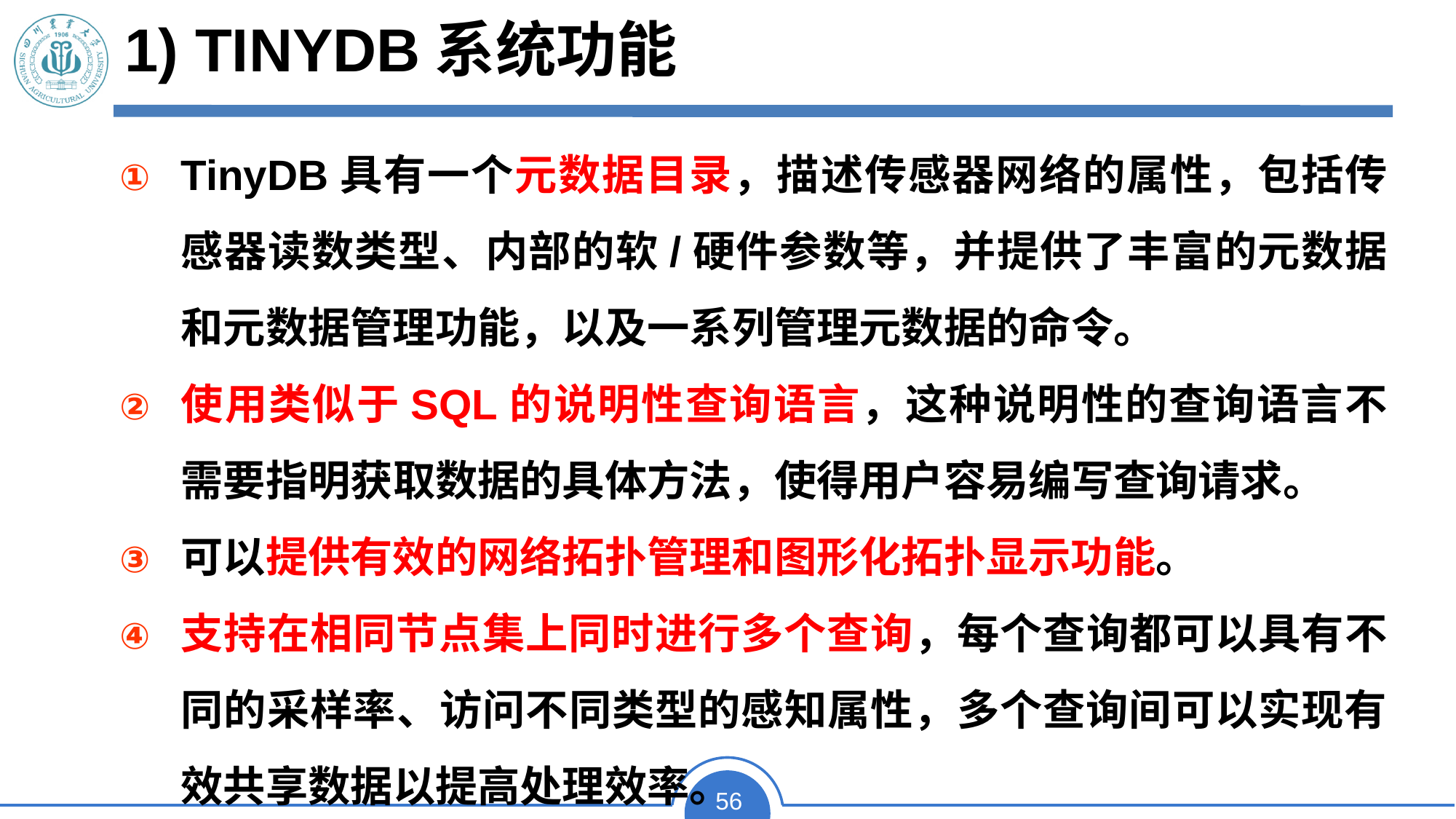

# 1) TinyDB系统功能
TinyDB具有一个元数据目录，描述传感器网络的属性，包括传感器读数类型、内部的软/硬件参数等，并提供了丰富的元数据和元数据管理功能，以及一系列管理元数据的命令。
使用类似于SQL的说明性查询语言，这种说明性的查询语言不需要指明获取数据的具体方法，使得用户容易编写查询请求。
可以提供有效的网络拓扑管理和图形化拓扑显示功能。
支持在相同节点集上同时进行多个查询，每个查询都可以具有不同的采样率、访问不同类型的感知属性，多个查询间可以实现有效共享数据以提高处理效率。